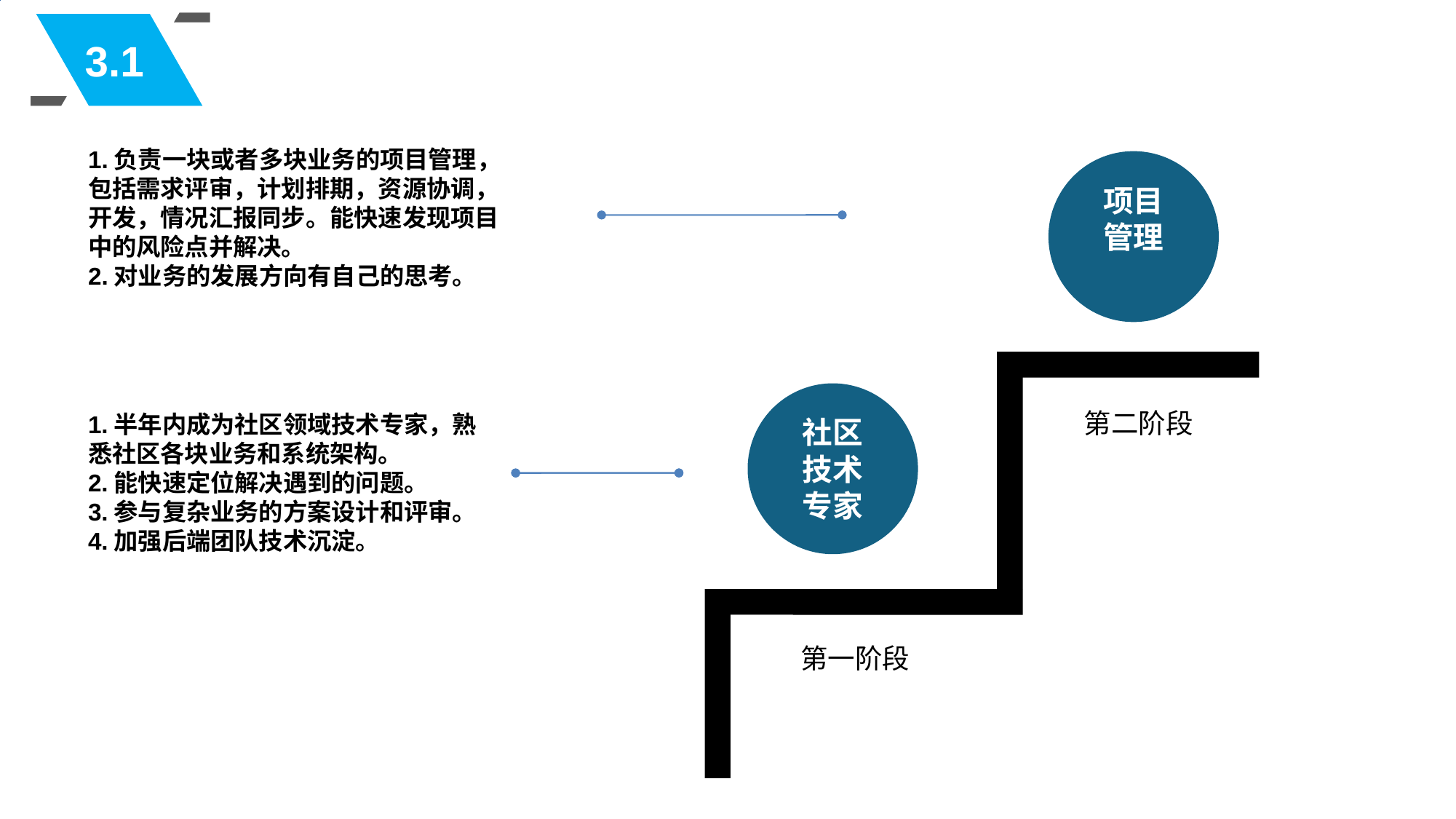

3.1
职业规划

1.负责一块或者多块业务的项目管理，包括需求评审，计划排期，资源协调，开发，情况汇报同步。能快速发现项目中的风险点并解决。
2.对业务的发展方向有自己的思考。
项目
管理

社区
技术
专家
第二阶段
1.半年内成为社区领域技术专家，熟悉社区各块业务和系统架构。
2.能快速定位解决遇到的问题。
3.参与复杂业务的方案设计和评审。
4.加强后端团队技术沉淀。

第一阶段